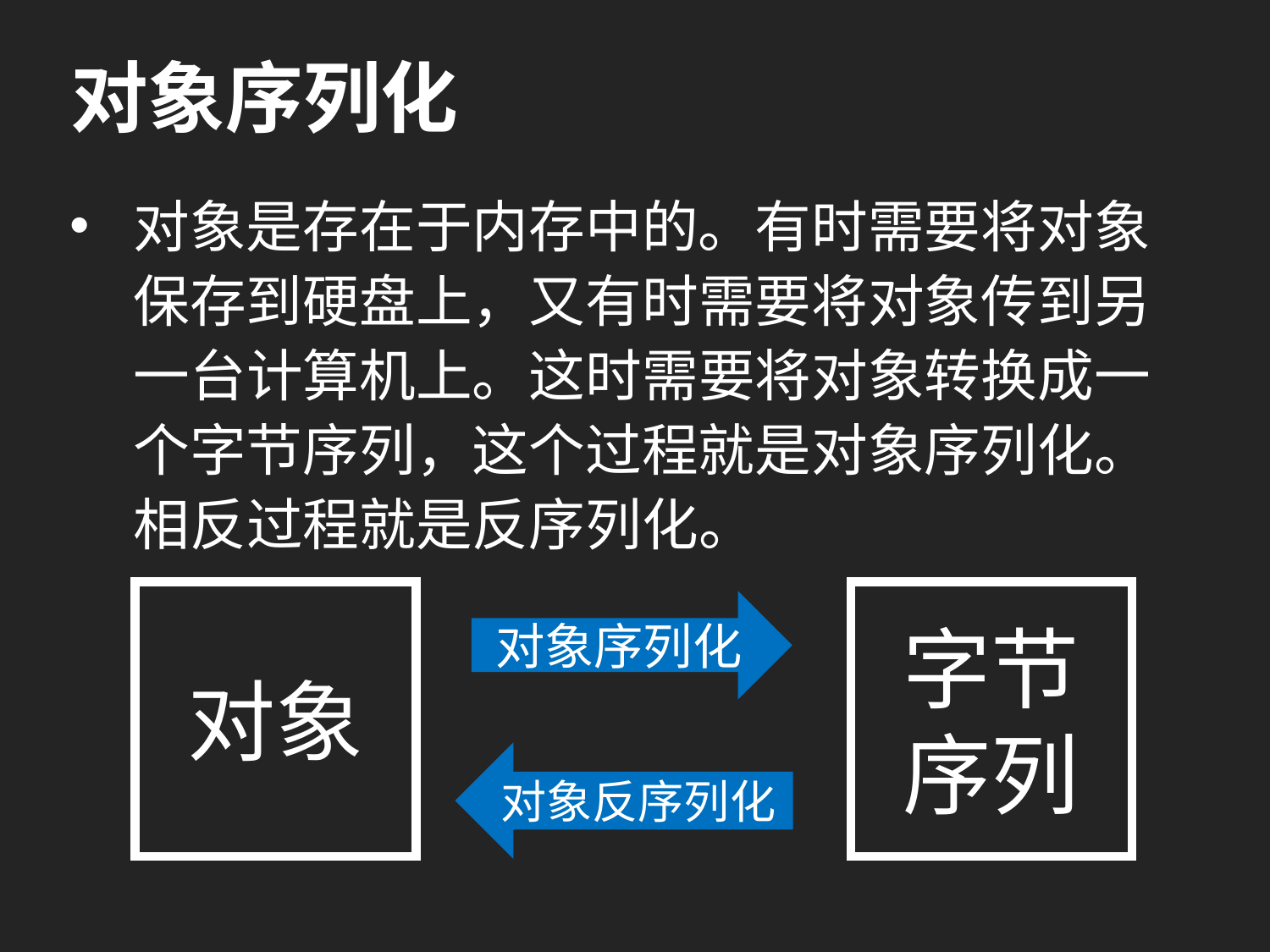

# 对象序列化
对象是存在于内存中的。有时需要将对象保存到硬盘上，又有时需要将对象传到另一台计算机上。这时需要将对象转换成一个字节序列，这个过程就是对象序列化。相反过程就是反序列化。
对象
字节序列
对象序列化
对象反序列化